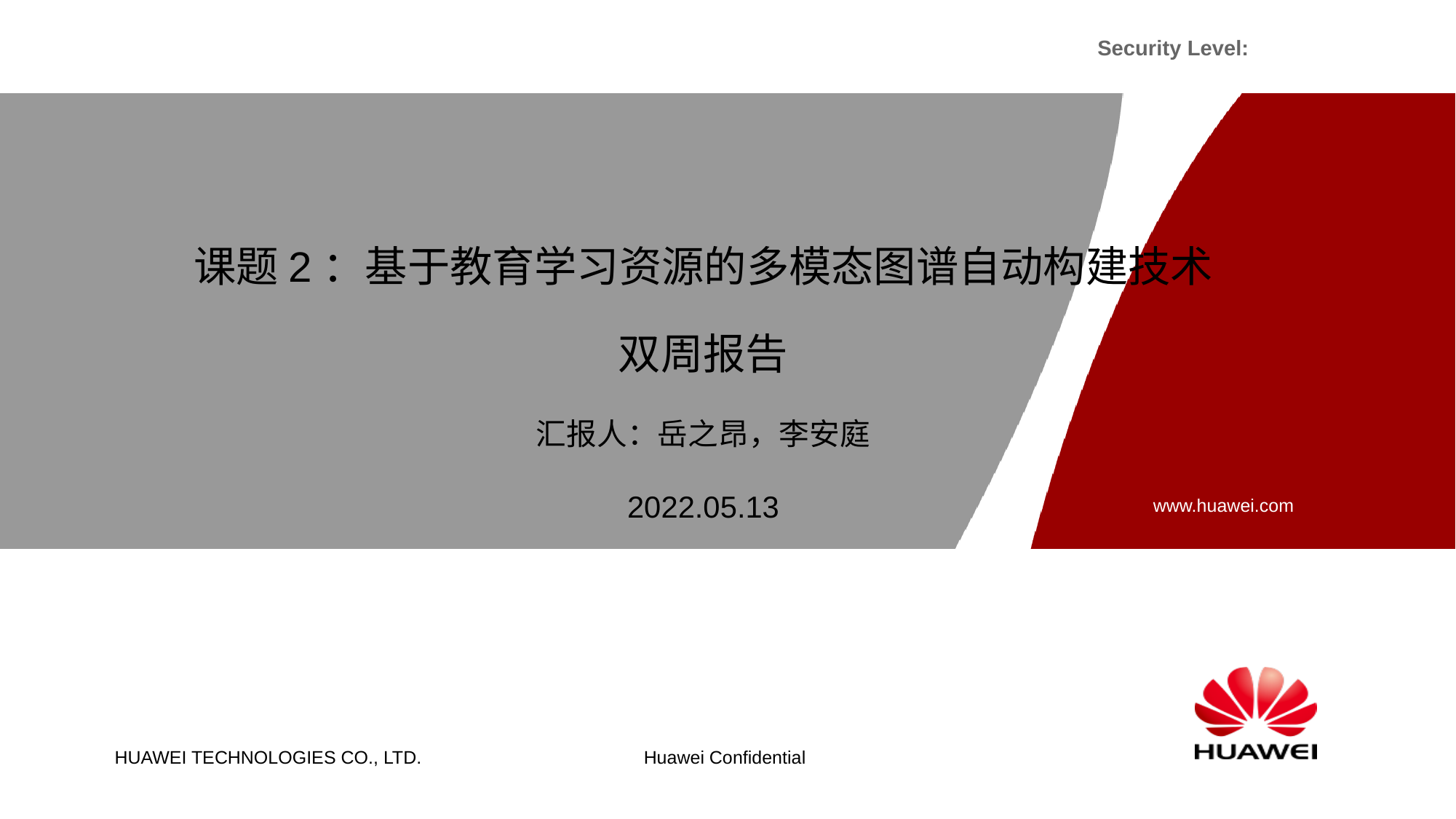

课题2：基于教育学习资源的多模态图谱自动构建技术

双周报告

汇报人：岳之昂，李安庭

2022.05.13